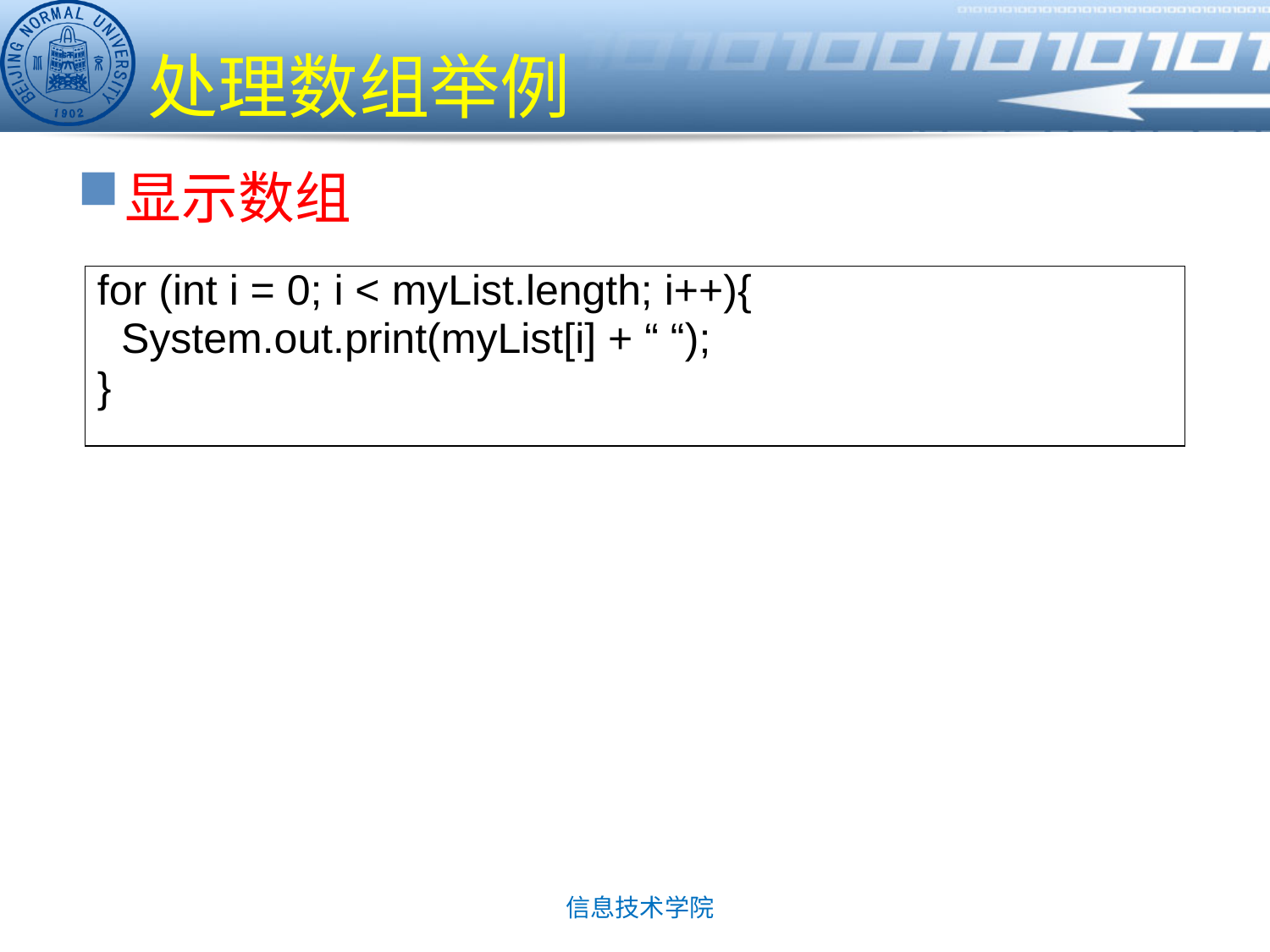

# 处理数组举例
显示数组
for (int i = 0; i < myList.length; i++){
  System.out.print(myList[i] + “ “);
}
14